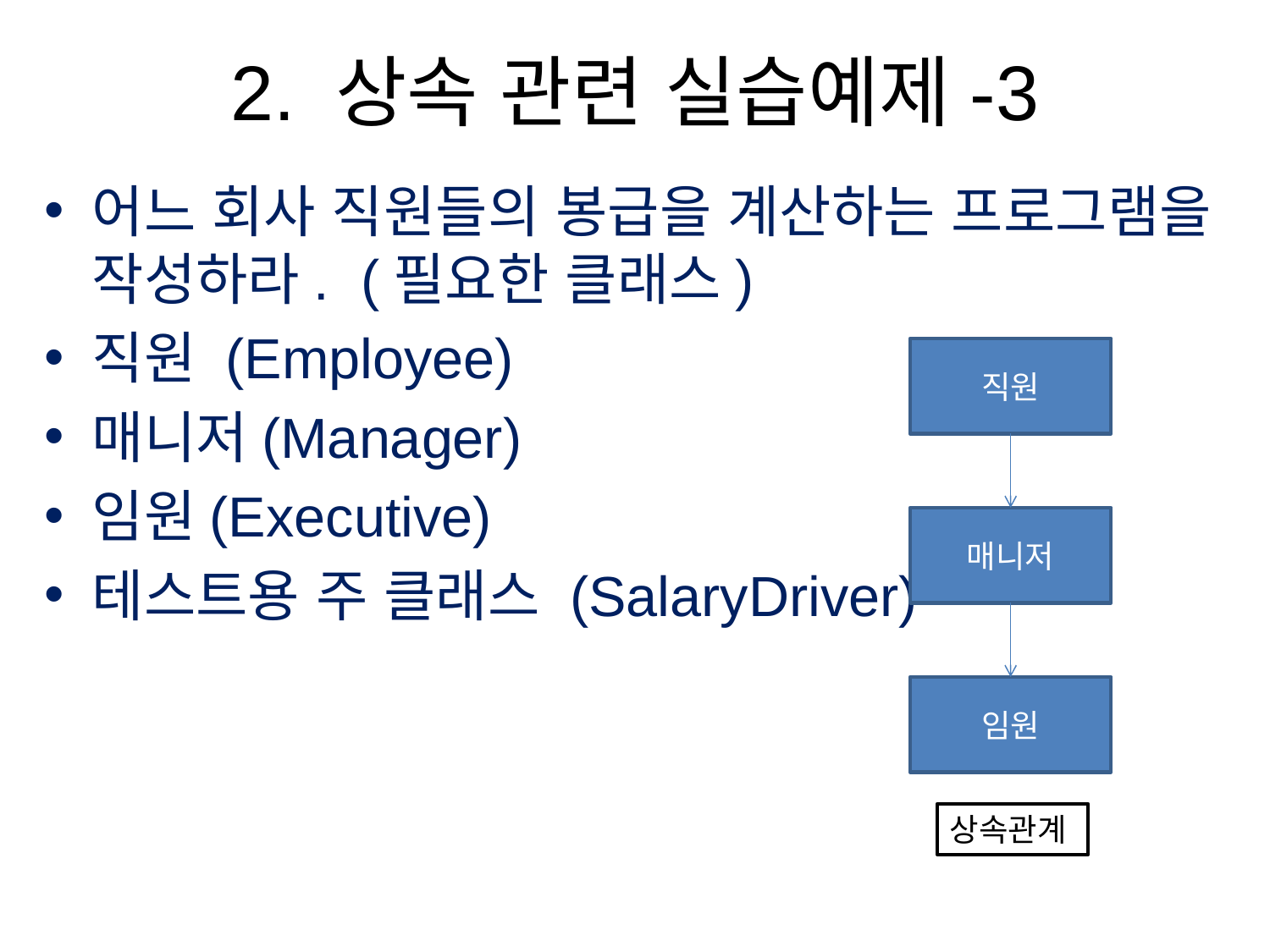

# 2. 상속 관련 실습예제-3
어느 회사 직원들의 봉급을 계산하는 프로그램을 작성하라.  (필요한 클래스)
직원 (Employee)
매니저(Manager)
임원(Executive)
테스트용 주 클래스 (SalaryDriver)

직원
매니저
임원
상속관계